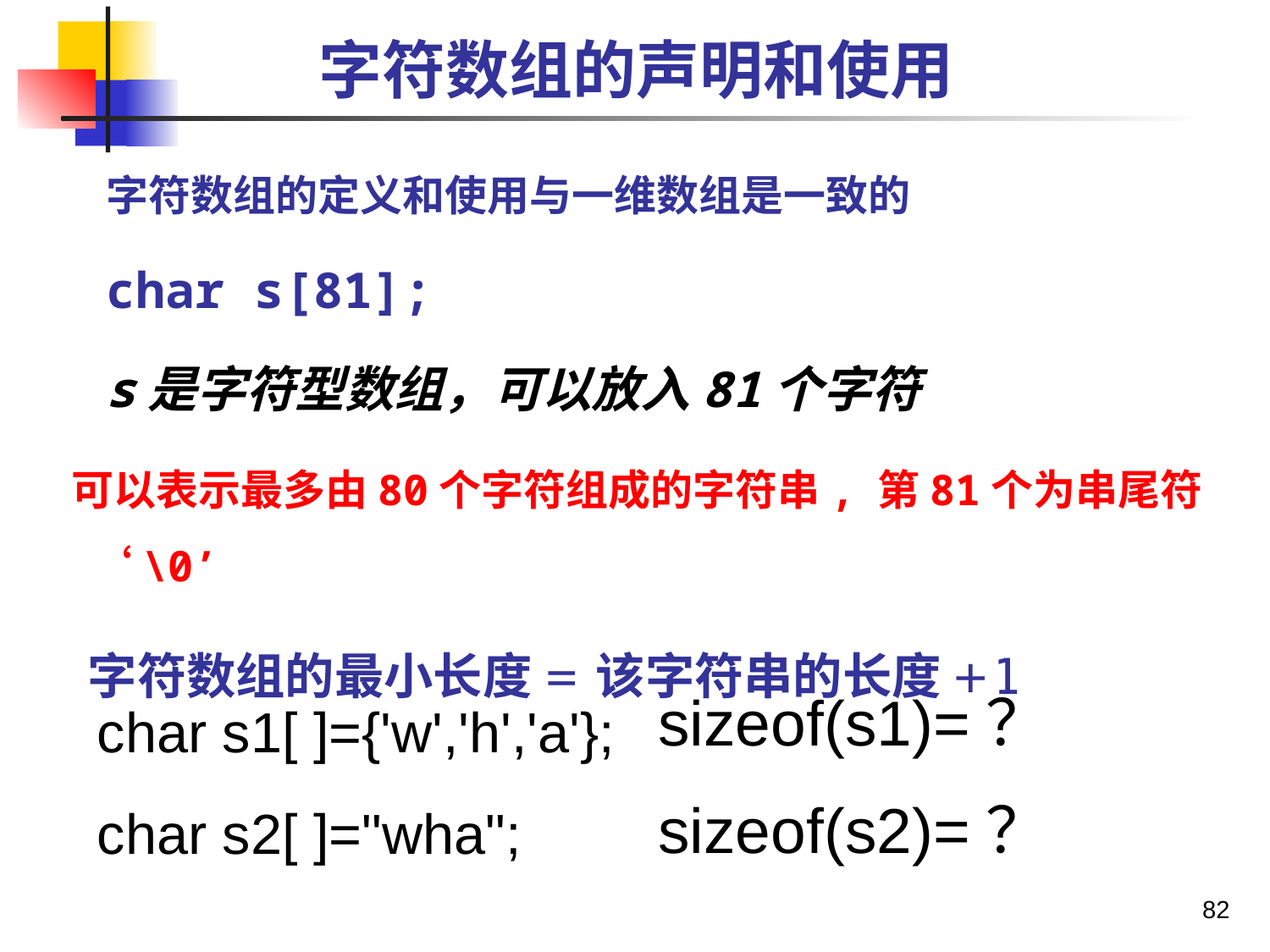

# 字符数组的声明和使用
字符数组的定义和使用与一维数组是一致的
char s[81];
s是字符型数组，可以放入81个字符
  可以表示最多由80个字符组成的字符串, 第81个为串尾符‘\0’
   字符数组的最小长度=该字符串的长度+1

char s1[ ]={'w','h','a'};
char s2[ ]="wha";
sizeof(s1)=？
sizeof(s2)=？
82